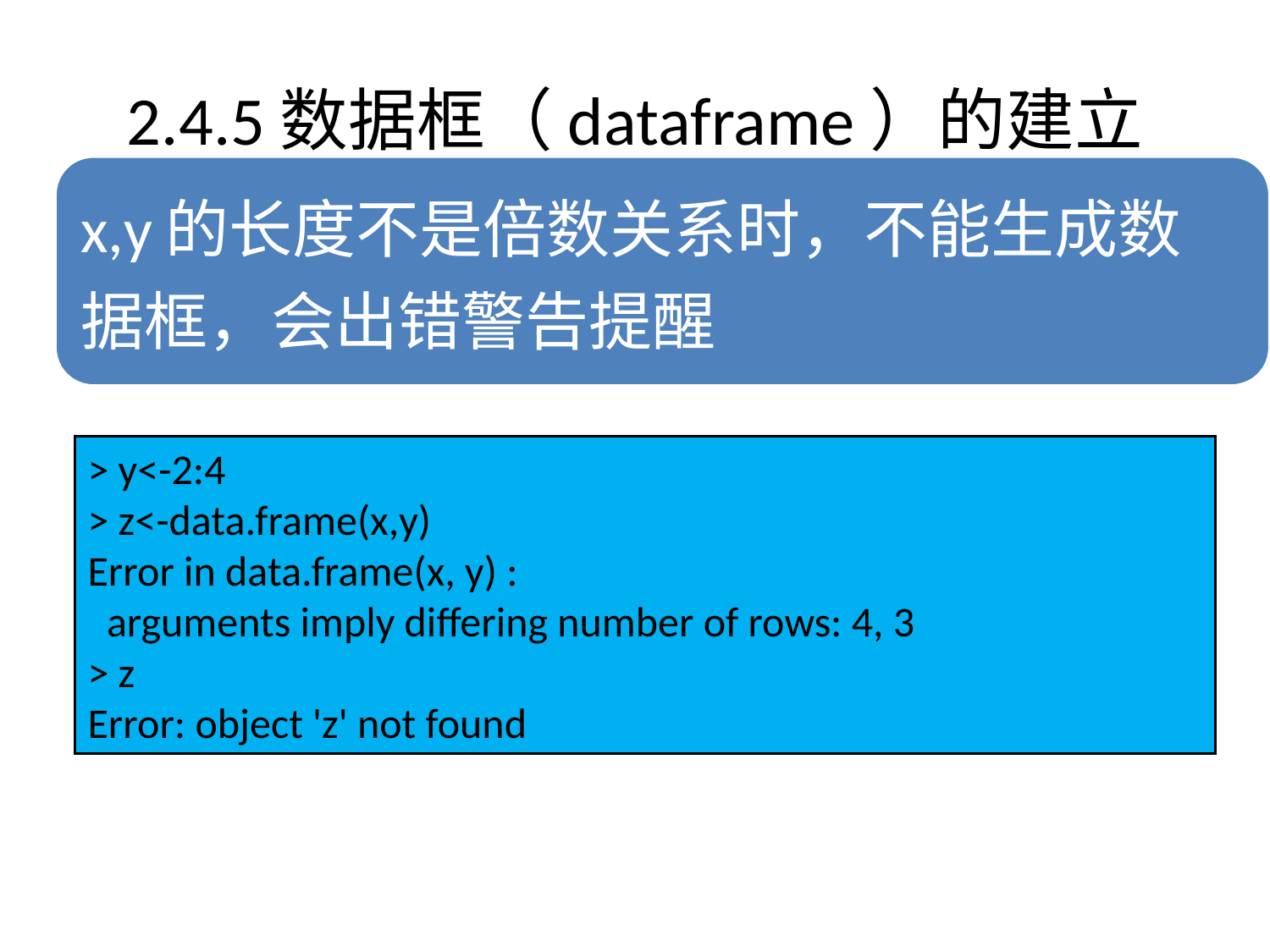

# 2.4.5数据框（dataframe）的建立
x,y的长度不是倍数关系时，不能生成数据框，会出错警告提醒
> y<-2:4
> z<-data.frame(x,y)
Error in data.frame(x, y) :
  arguments imply differing number of rows: 4, 3
> z
Error: object 'z' not found